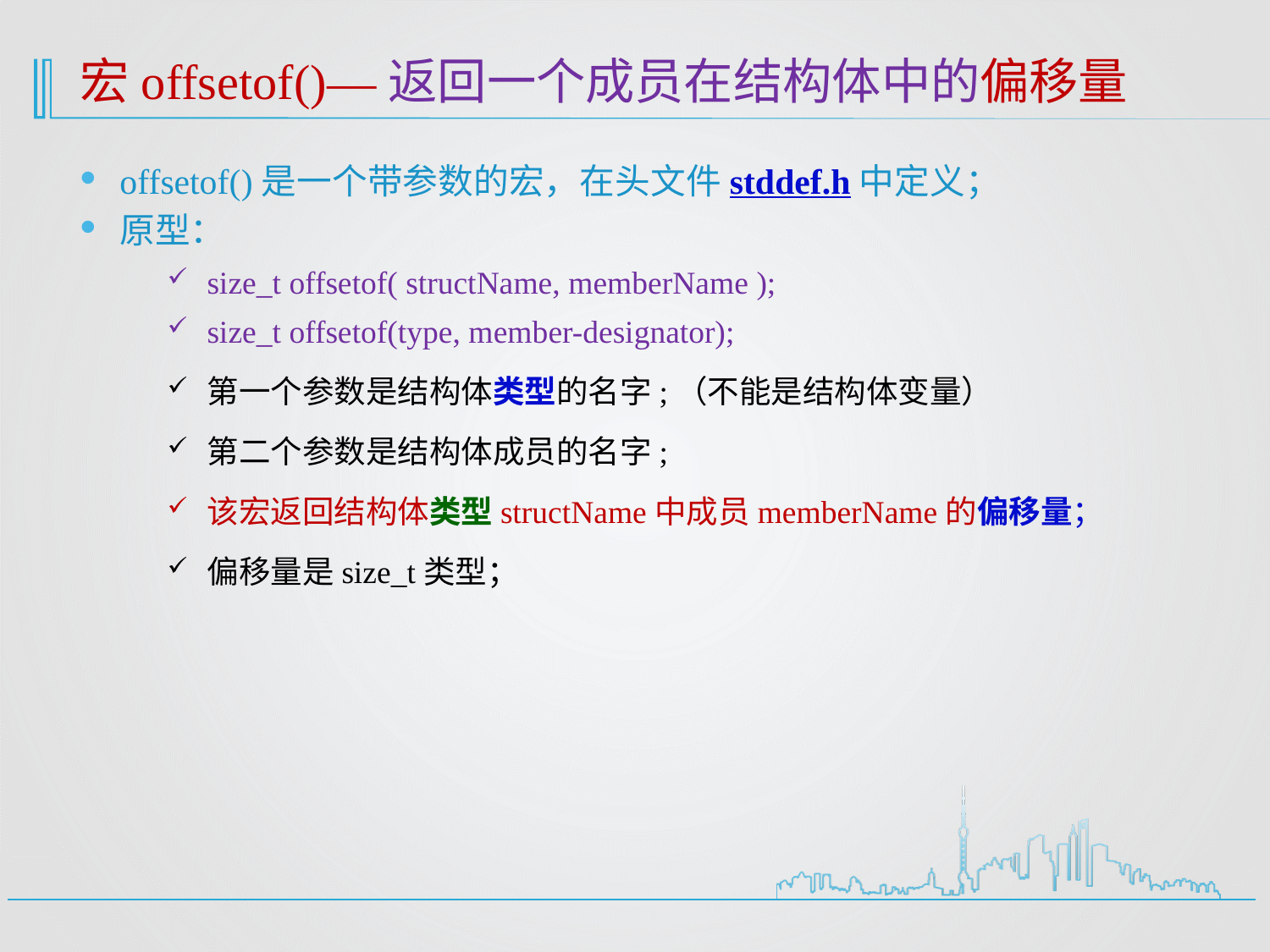

# 宏offsetof()—返回一个成员在结构体中的偏移量
offsetof()是一个带参数的宏，在头文件stddef.h中定义；
原型：
size_t offsetof( structName, memberName );
size_t offsetof(type, member-designator);
第一个参数是结构体类型的名字;（不能是结构体变量）
第二个参数是结构体成员的名字;
该宏返回结构体类型structName中成员memberName的偏移量；
偏移量是size_t类型；